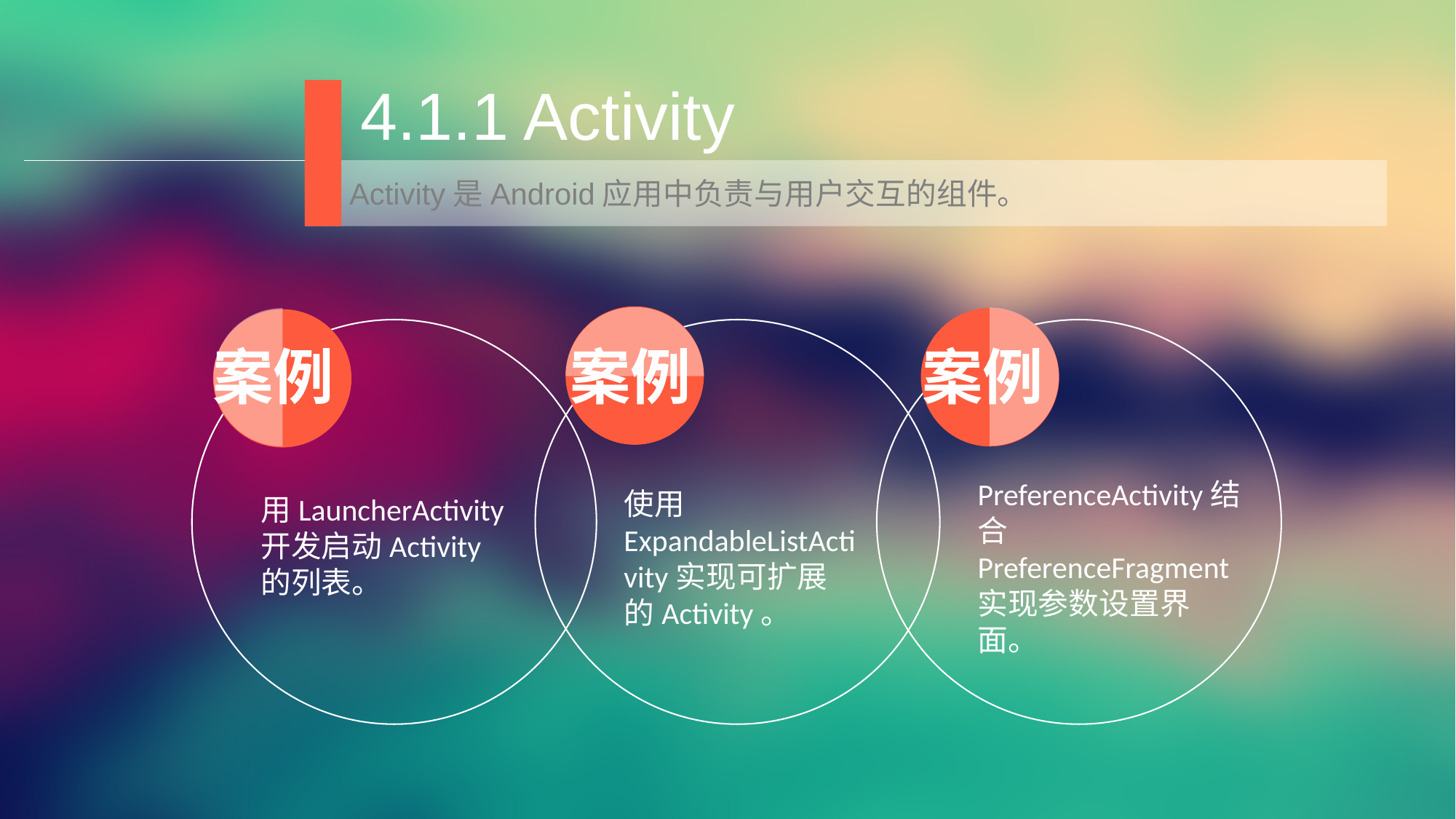

4.1.1 Activity

Activity是Android应用中负责与用户交互的组件。

案例
案例
案例
PreferenceActivity结合PreferenceFragment实现参数设置界面。
使用ExpandableListActivity实现可扩展的Activity。
用LauncherActivity开发启动Activity的列表。